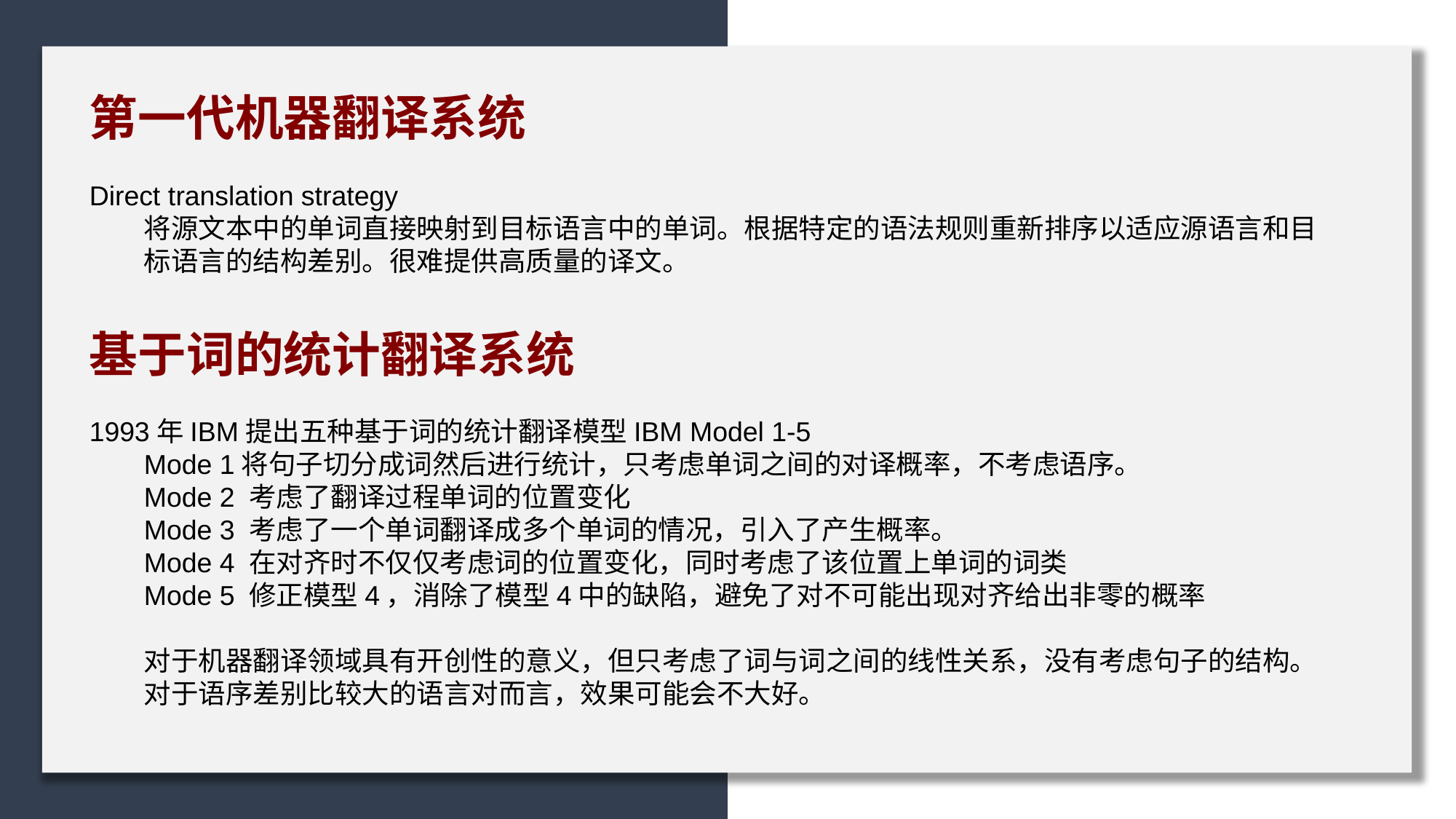

第一代机器翻译系统

Direct translation strategy
将源文本中的单词直接映射到目标语言中的单词。根据特定的语法规则重新排序以适应源语言和目标语言的结构差别。很难提供高质量的译文。

基于词的统计翻译系统

1993年IBM提出五种基于词的统计翻译模型IBM Model 1-5
Mode 1将句子切分成词然后进行统计，只考虑单词之间的对译概率，不考虑语序。
Mode 2 考虑了翻译过程单词的位置变化
Mode 3 考虑了一个单词翻译成多个单词的情况，引入了产生概率。
Mode 4 在对齐时不仅仅考虑词的位置变化，同时考虑了该位置上单词的词类
Mode 5 修正模型4，消除了模型4中的缺陷，避免了对不可能出现对齐给出非零的概率

对于机器翻译领域具有开创性的意义，但只考虑了词与词之间的线性关系，没有考虑句子的结构。对于语序差别比较大的语言对而言，效果可能会不大好。